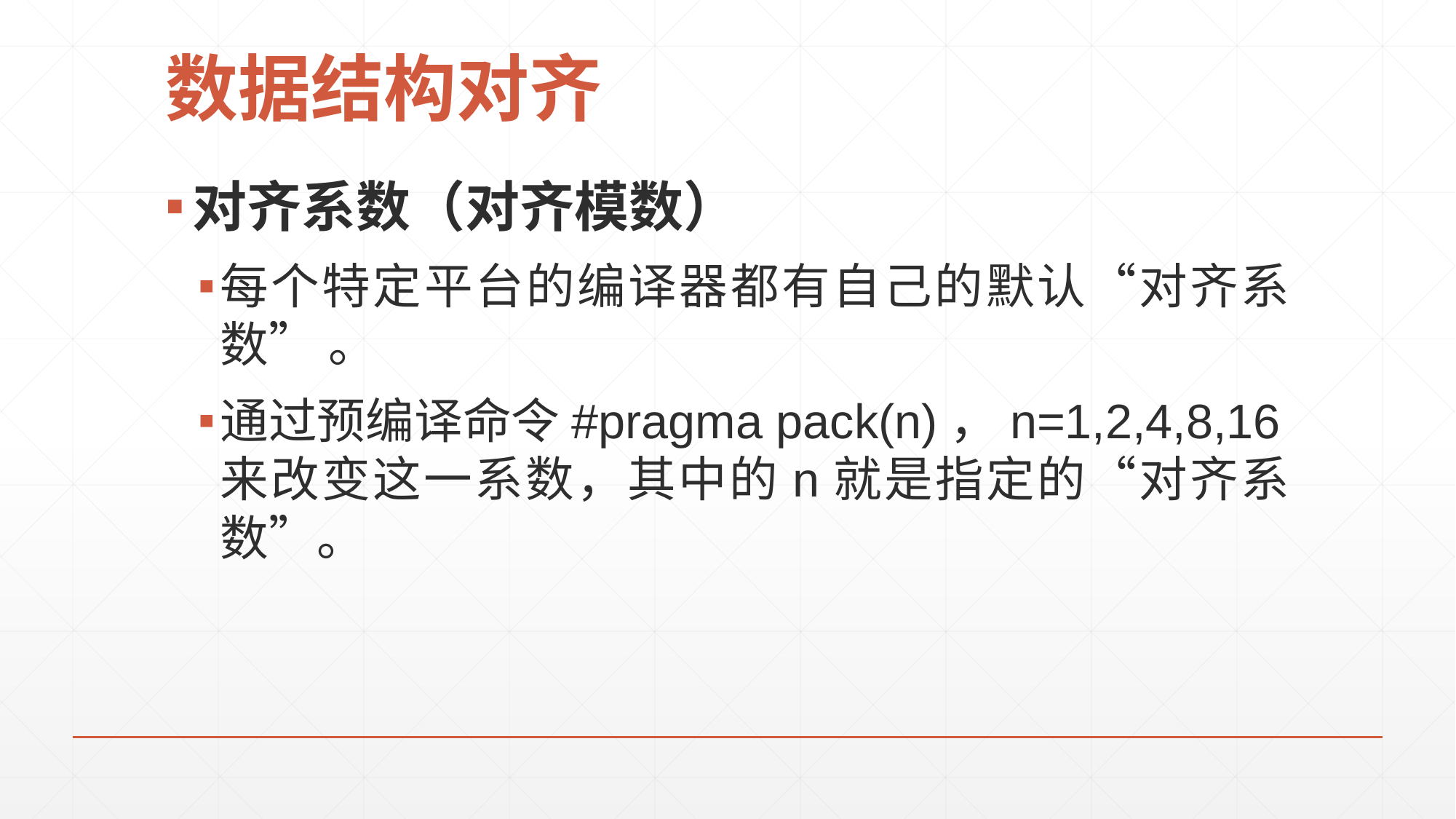

# 数据结构对齐
对齐系数（对齐模数）
每个特定平台的编译器都有自己的默认“对齐系数” 。
通过预编译命令#pragma pack(n)，n=1,2,4,8,16来改变这一系数，其中的n就是指定的“对齐系数”。